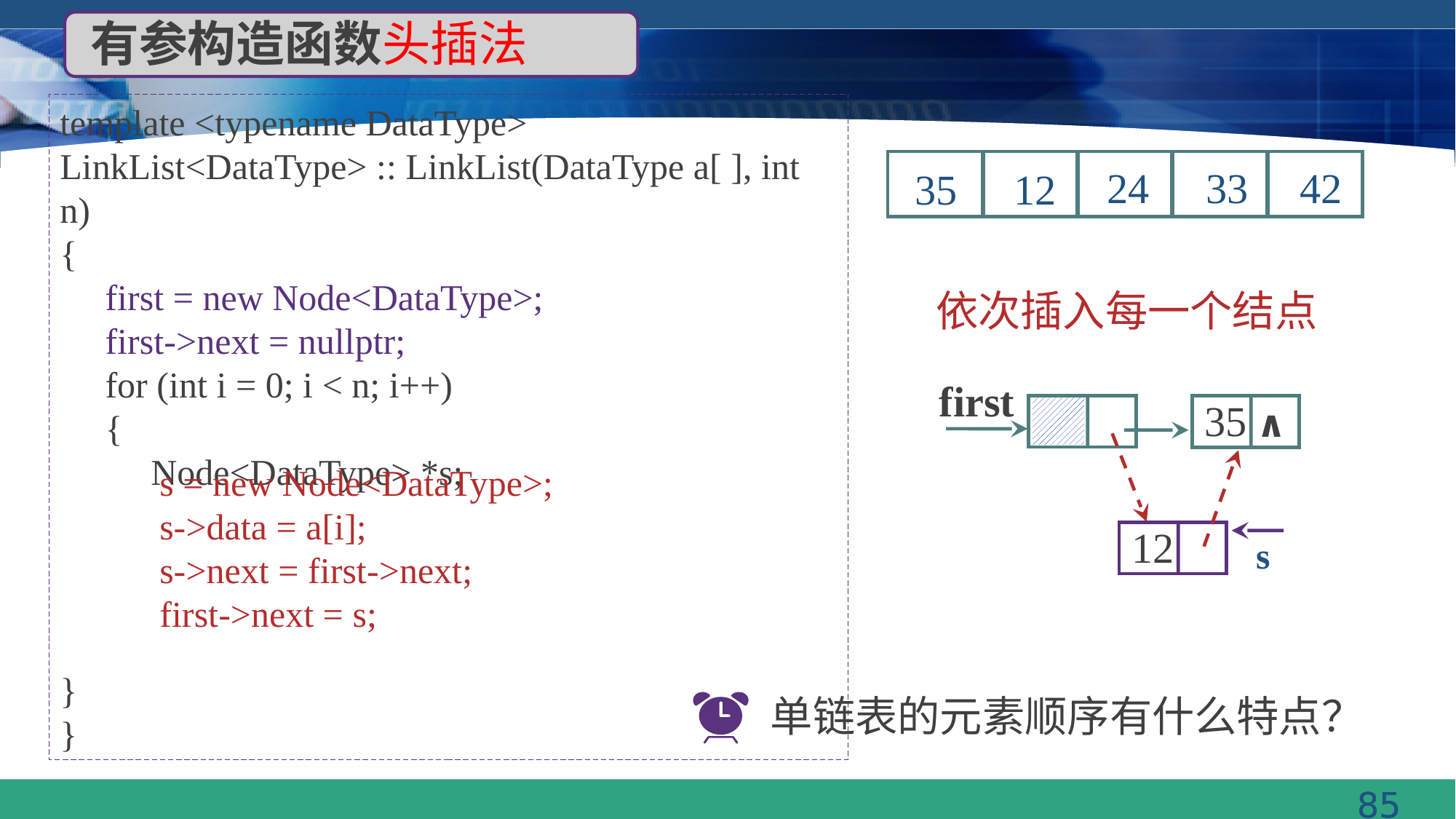

有参构造函数头插法

template <typename DataType>
LinkList<DataType> :: LinkList(DataType a[ ], int n)
{
     first = new Node<DataType>;
     first->next = nullptr;
     for (int i = 0; i < n; i++)
     {
          Node<DataType> *s;

}
}

 33
 24
 42
 35
 12
依次插入每一个结点
first
∧

 35

s = new Node<DataType>;
s->data = a[i];
s->next = first->next;
first->next = s;
 12

s
单链表的元素顺序有什么特点？